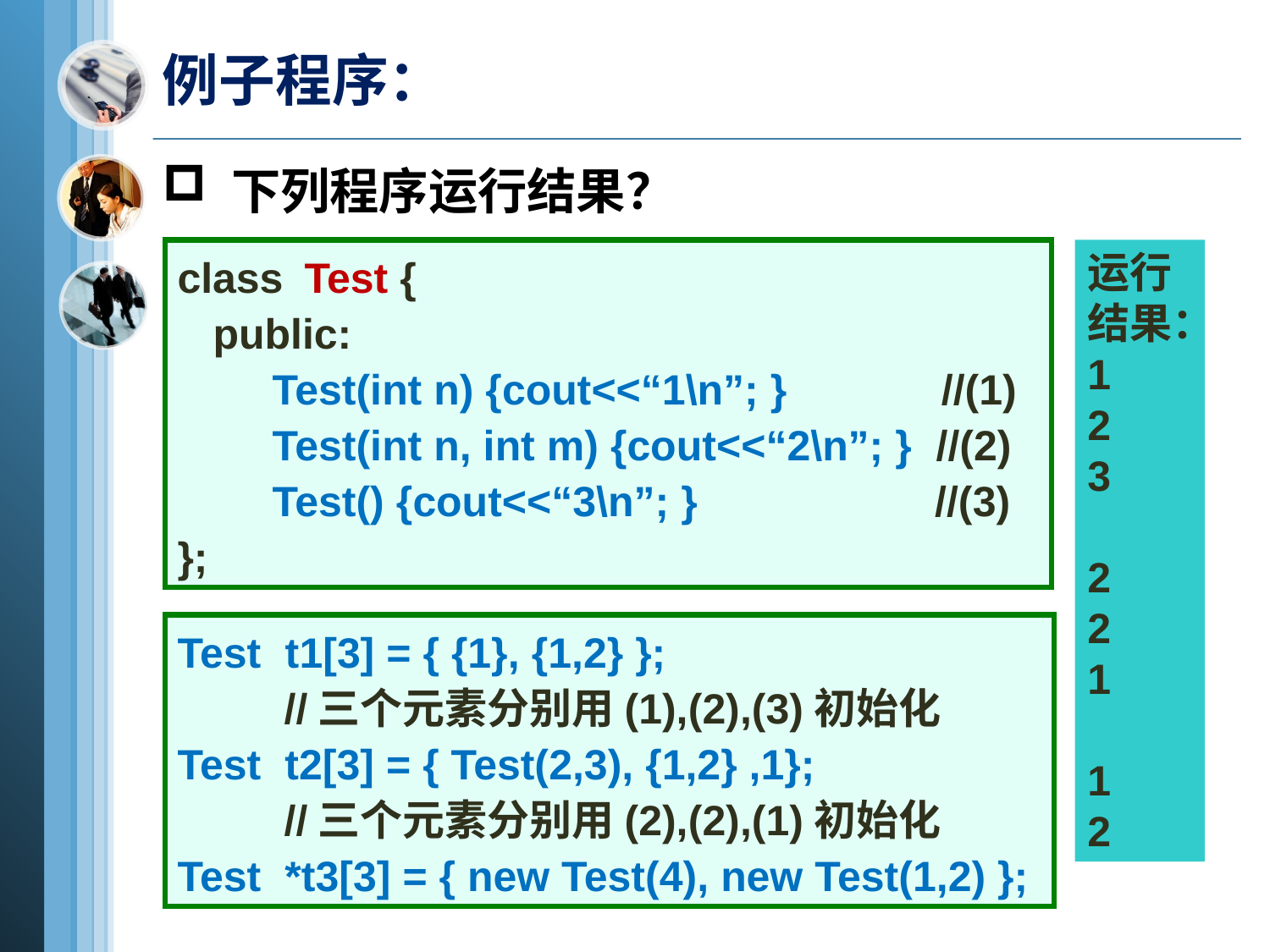

例子程序：
 下列程序运行结果？
class	Test {
   public:
        Test(int n) {cout<<“1\n”; }             //(1)
        Test(int n, int m) {cout<<“2\n”; }  //(2)
        Test() {cout<<“3\n”; }                    //(3)
};
运行结果：
1
2
3

2
2
1

1
2
Test  t1[3] = { {1}, {1,2} };
         //三个元素分别用(1),(2),(3)初始化
Test  t2[3] = { Test(2,3), {1,2} ,1};
         //三个元素分别用(2),(2),(1)初始化
Test  *t3[3] = { new Test(4), new Test(1,2) };